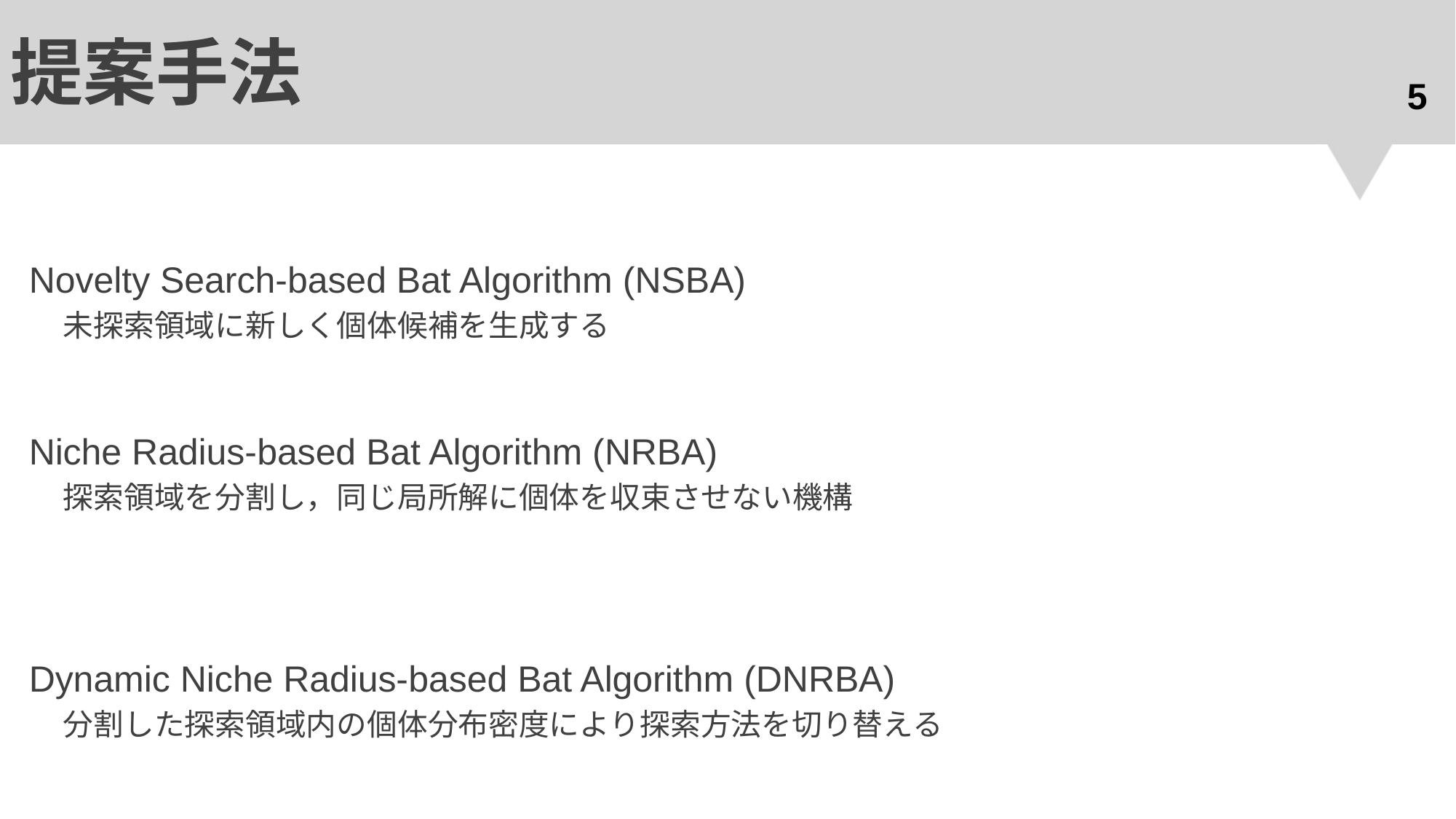

# 提案手法
5

Novelty Search-based Bat Algorithm (NSBA)
    未探索領域に新しく個体候補を生成する

Niche Radius-based Bat Algorithm (NRBA)
    探索領域を分割し，同じ局所解に個体を収束させない機構

Dynamic Niche Radius-based Bat Algorithm (DNRBA)
    分割した探索領域内の個体分布密度により探索方法を切り替える